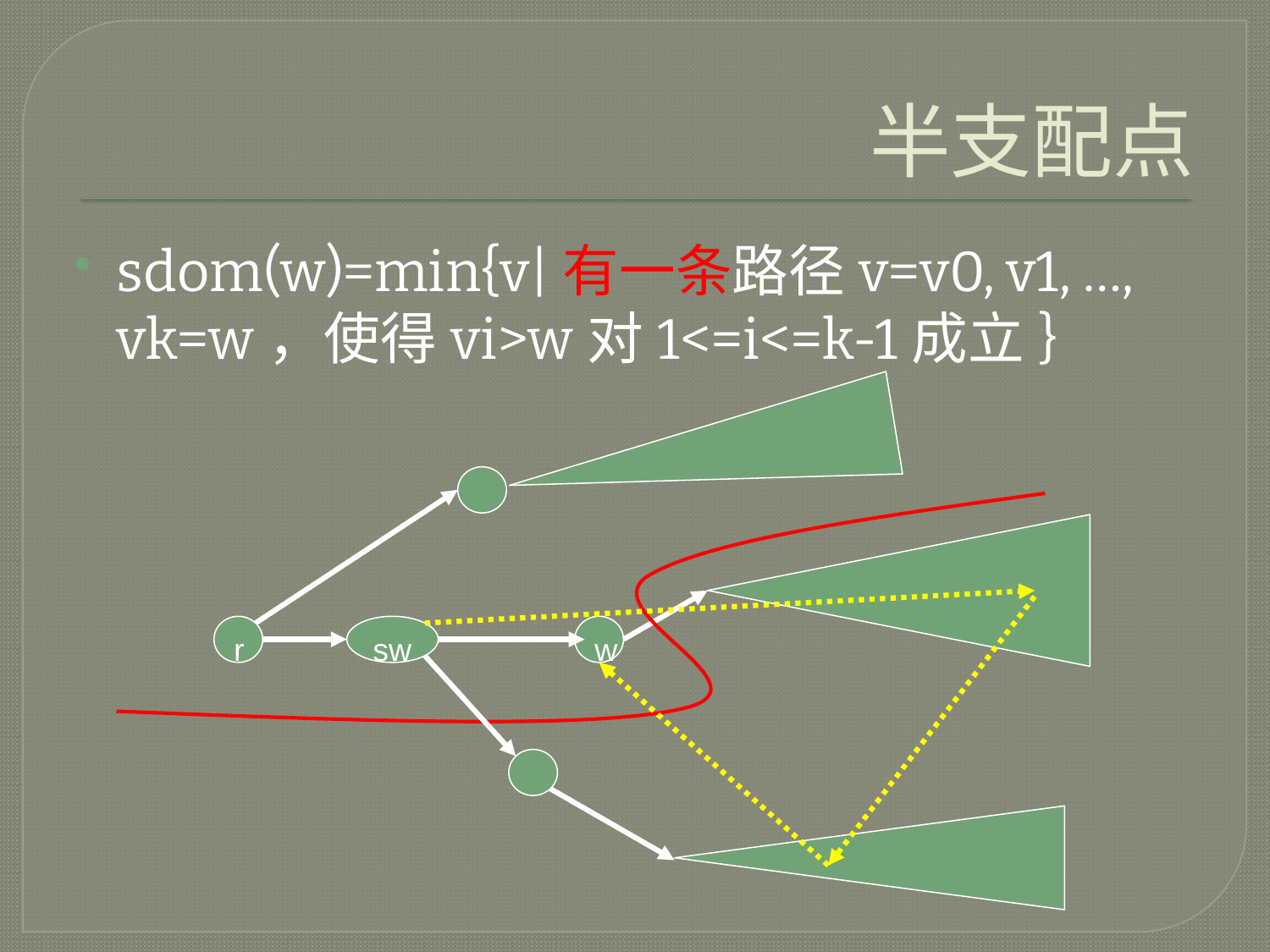

# 半支配点
sdom(w)=min{v|有一条路径v=v0, v1, …, vk=w，使得vi>w对1<=i<=k-1成立}

r
sw
w